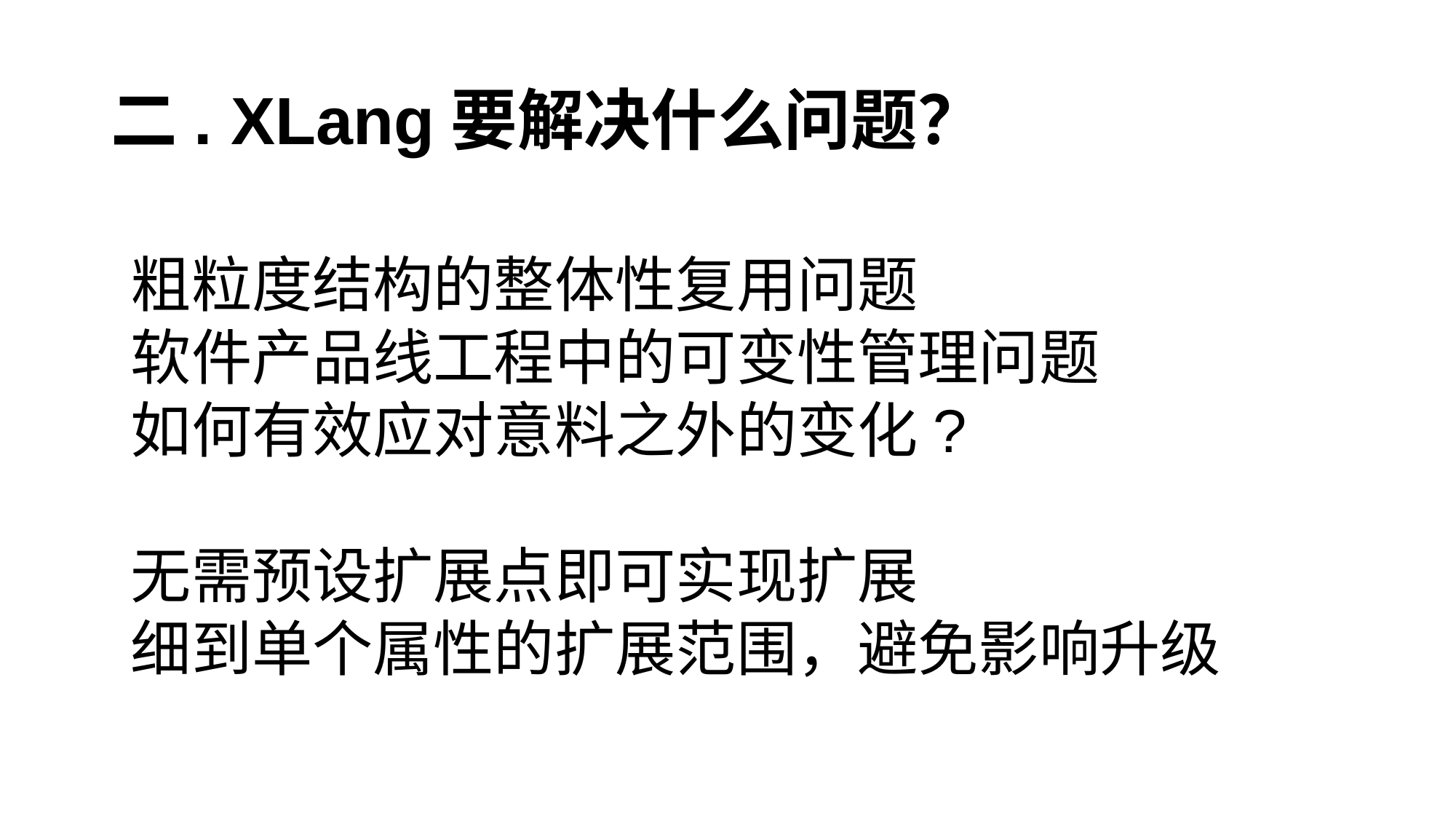

# 二. XLang要解决什么问题？
粗粒度结构的整体性复用问题
软件产品线工程中的可变性管理问题
如何有效应对意料之外的变化?

无需预设扩展点即可实现扩展
细到单个属性的扩展范围，避免影响升级